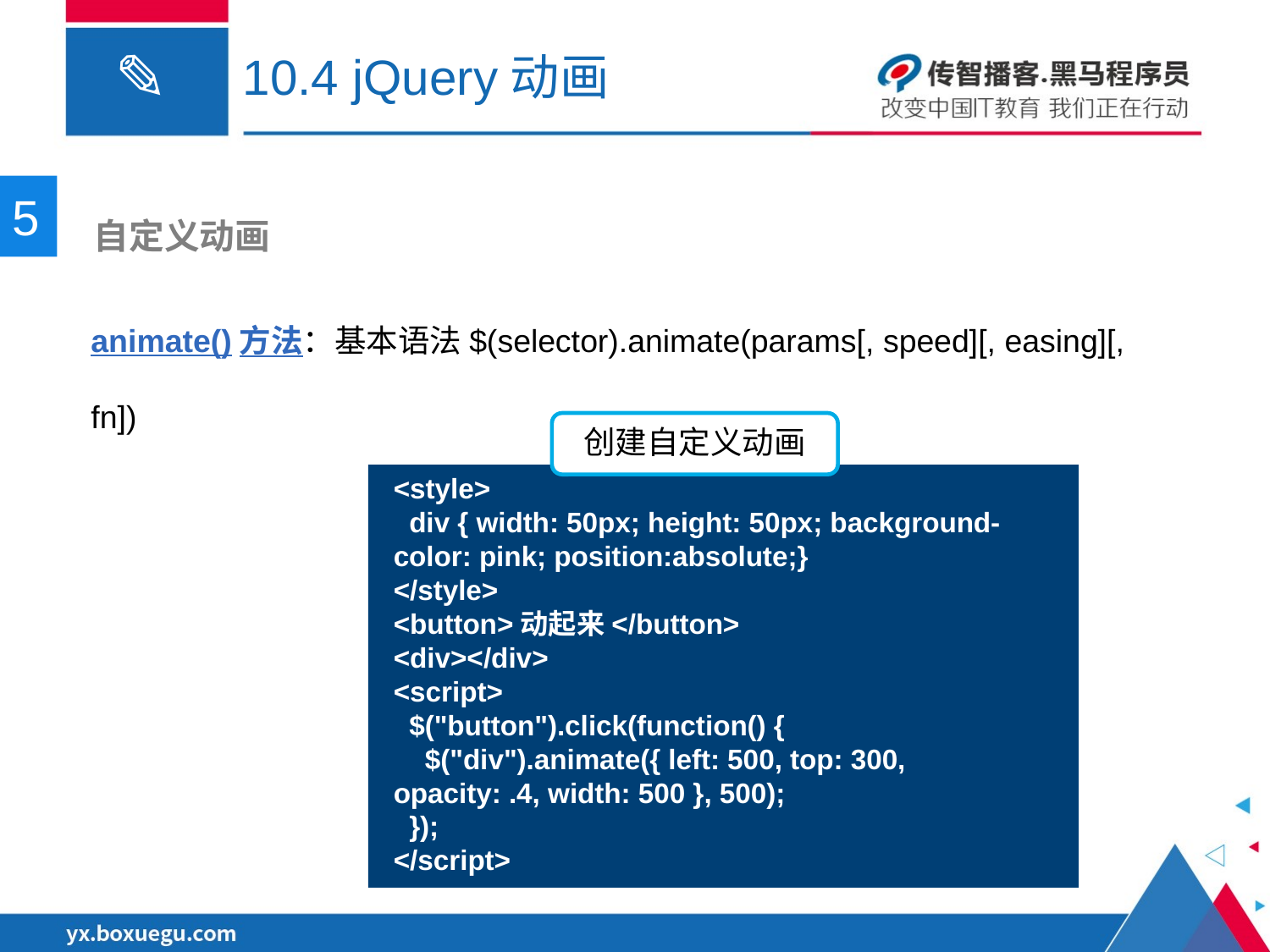

# 10.4 jQuery动画

5
  自定义动画
animate()方法：基本语法$(selector).animate(params[, speed][, easing][, fn])
创建自定义动画
<style>
  div { width: 50px; height: 50px; background-color: pink; position:absolute;}
</style>
<button>动起来</button>
<div></div>
<script>
  $("button").click(function() {
    $("div").animate({ left: 500, top: 300, opacity: .4, width: 500 }, 500);
  });
</script>